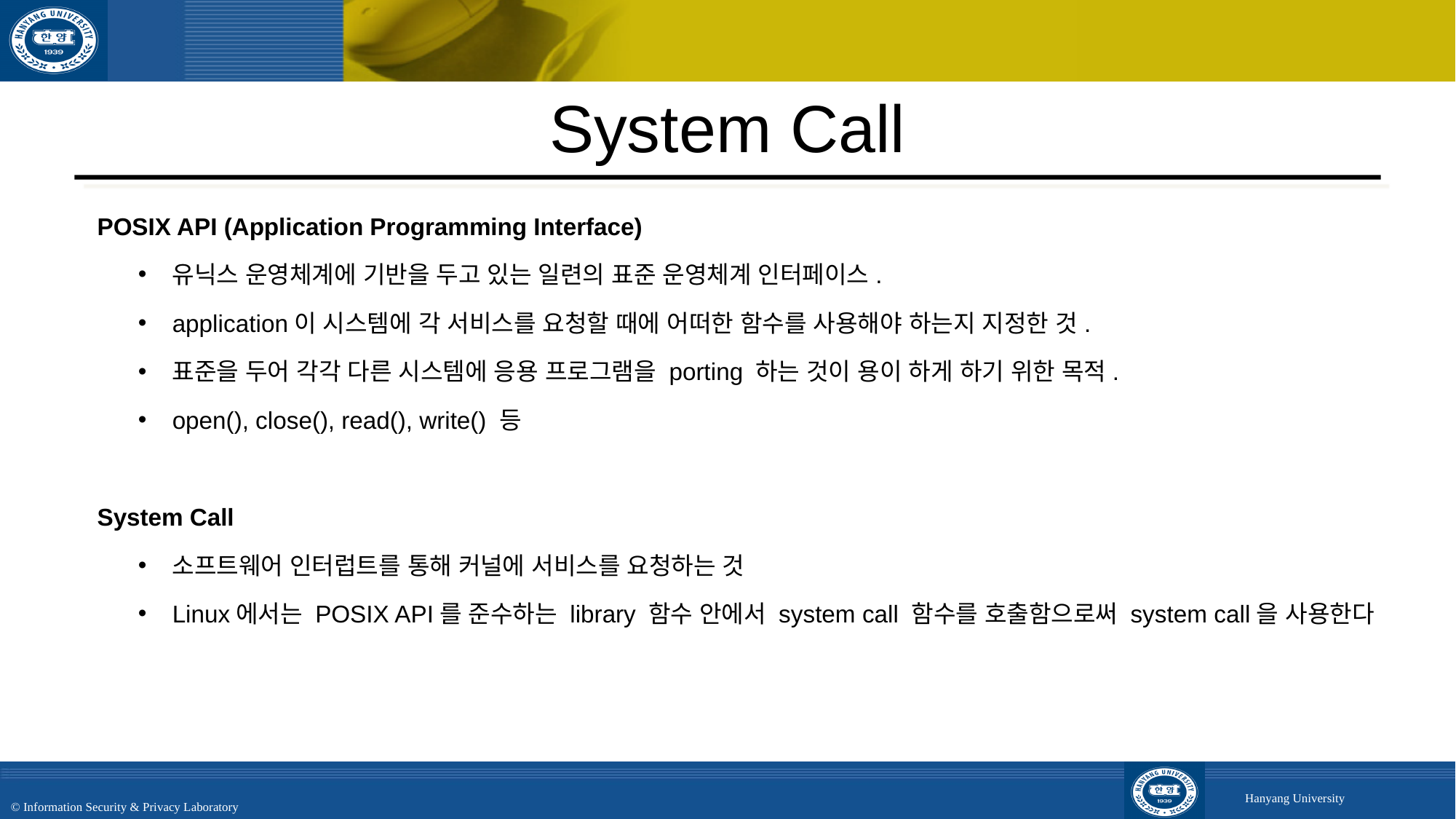

# System Call
  POSIX API (Application Programming Interface)
유닉스 운영체계에 기반을 두고 있는 일련의 표준 운영체계 인터페이스.
application이 시스템에 각 서비스를 요청할 때에 어떠한 함수를 사용해야 하는지 지정한 것.
표준을 두어 각각 다른 시스템에 응용 프로그램을 porting 하는 것이 용이 하게 하기 위한 목적.
open(), close(), read(), write() 등

  System Call
소프트웨어 인터럽트를 통해 커널에 서비스를 요청하는 것
Linux에서는 POSIX API를 준수하는 library 함수 안에서 system call 함수를 호출함으로써 system call을 사용한다